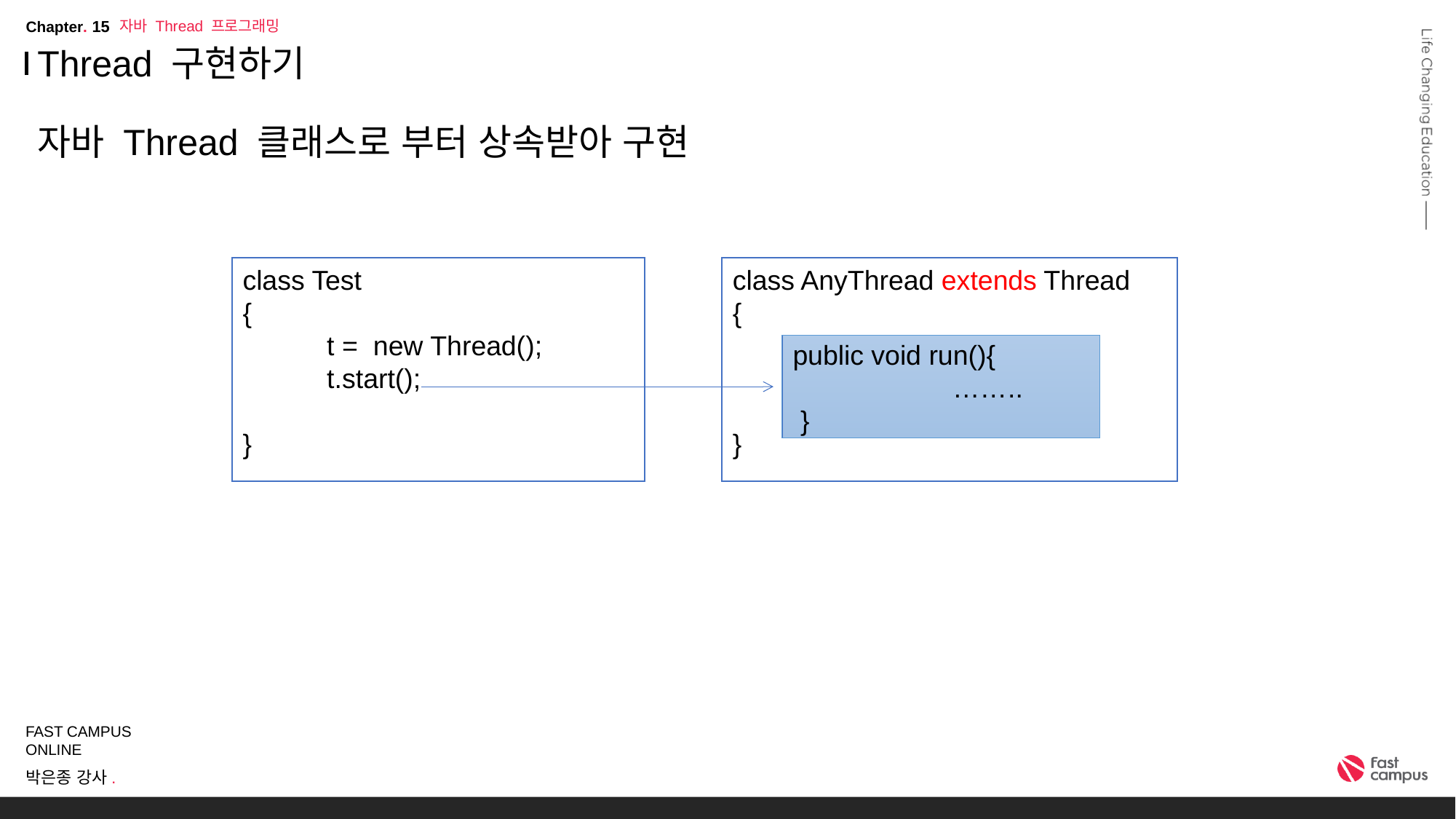

자바 Thread 프로그래밍
15
# Thread 구현하기 자바 Thread 클래스로 부터 상속받아 구현
class Test
{
           t =  new Thread();
           t.start();

}
class AnyThread extends Thread
{

}
public void run(){
                     ……..
 }